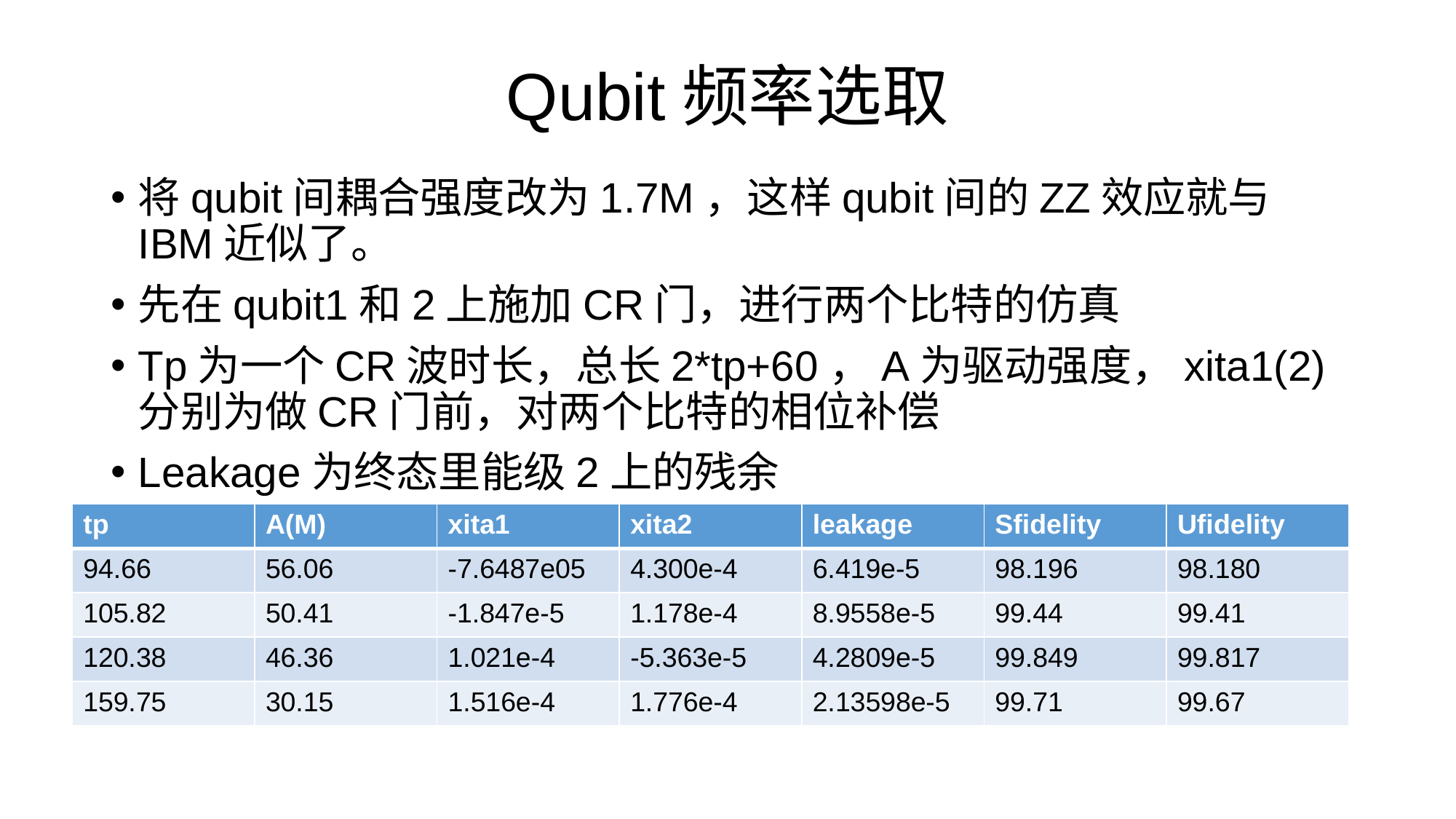

# Qubit频率选取
将qubit间耦合强度改为1.7M，这样qubit间的ZZ效应就与IBM近似了。
先在qubit1和2上施加CR门，进行两个比特的仿真
Tp为一个CR波时长，总长2*tp+60，A为驱动强度，xita1(2)分别为做CR门前，对两个比特的相位补偿
Leakage为终态里能级2上的残余

| tp | A(M) | xita1 | xita2 | leakage | Sfidelity | Ufidelity |
| --- | --- | --- | --- | --- | --- | --- |
| 94.66 | 56.06 | -7.6487e05 | 4.300e-4 | 6.419e-5 | 98.196 | 98.180 |
| 105.82 | 50.41 | -1.847e-5 | 1.178e-4 | 8.9558e-5 | 99.44 | 99.41 |
| 120.38 | 46.36 | 1.021e-4 | -5.363e-5 | 4.2809e-5 | 99.849 | 99.817 |
| 159.75 | 30.15 | 1.516e-4 | 1.776e-4 | 2.13598e-5 | 99.71 | 99.67 |